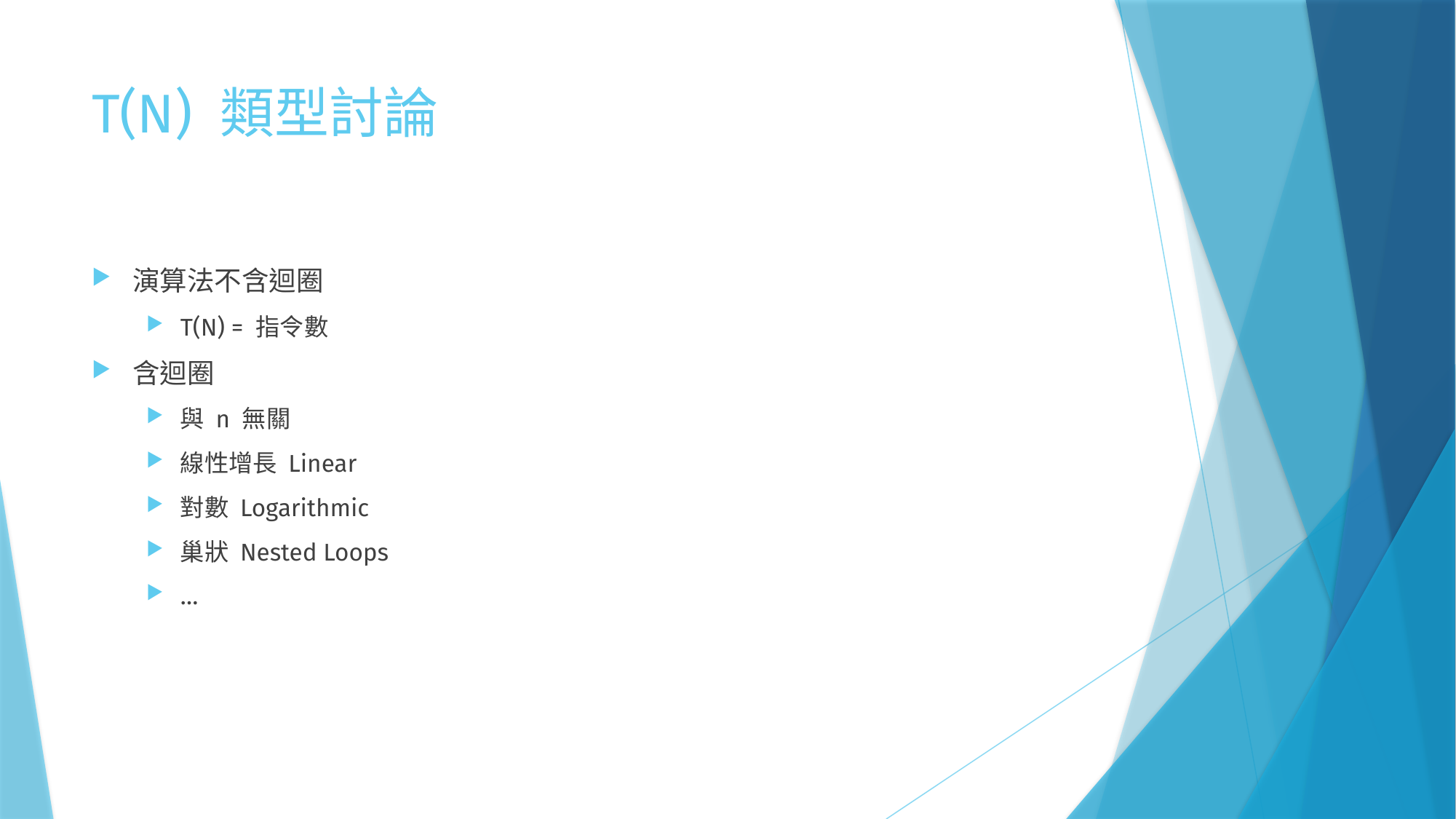

# T(N) 類型討論
演算法不含迴圈
T(N) = 指令數
含迴圈
與 n 無關
線性增長 Linear
對數 Logarithmic
巢狀 Nested Loops
…